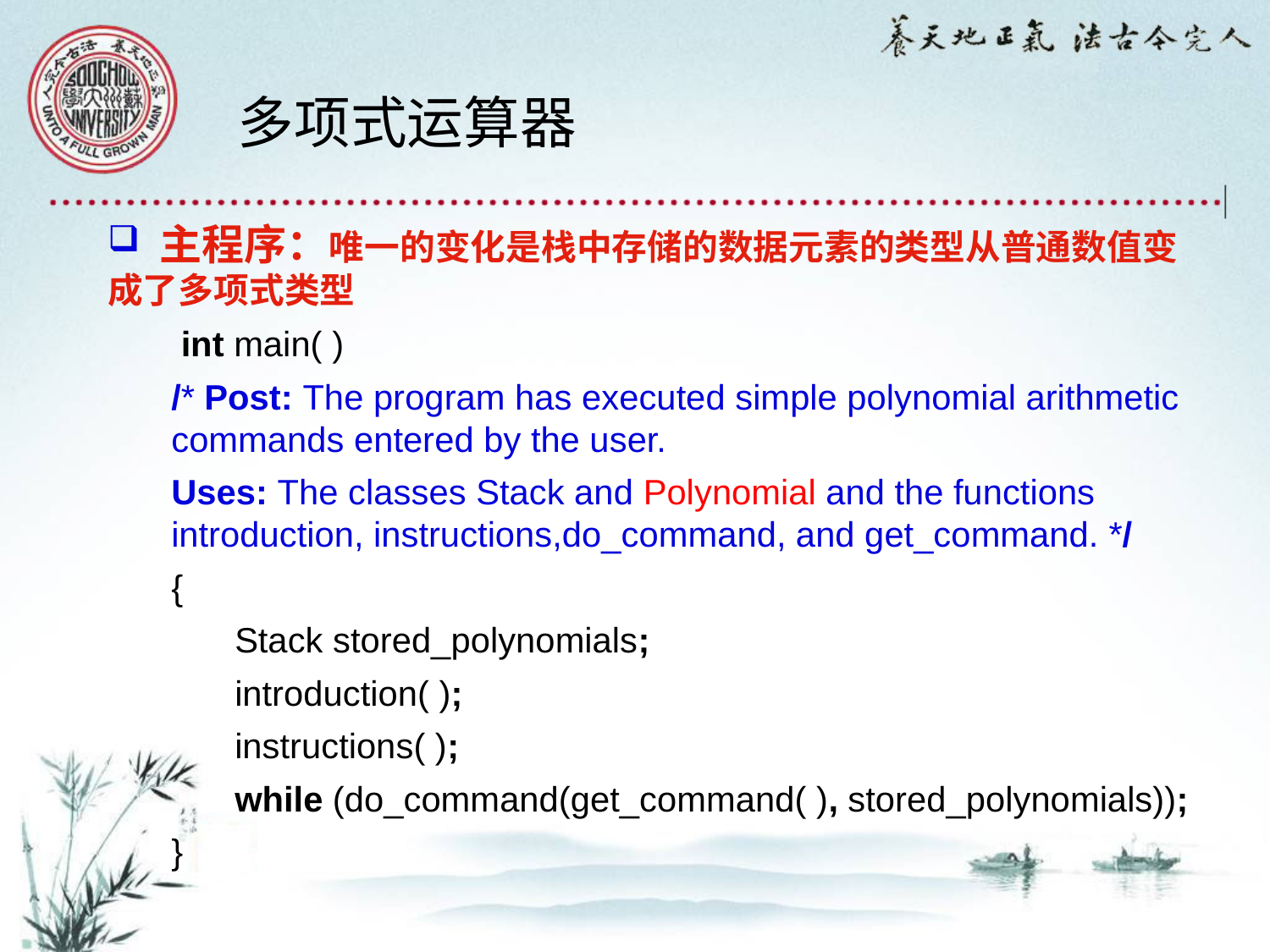

# 多项式运算器

 主程序：唯一的变化是栈中存储的数据元素的类型从普通数值变成了多项式类型
 int main( )
/* Post: The program has executed simple polynomial arithmetic commands entered by the user.
Uses: The classes Stack and Polynomial and the functions introduction, instructions,do_command, and get_command. */
{
Stack stored_polynomials;
introduction( );
instructions( );
while (do_command(get_command( ), stored_polynomials));
}